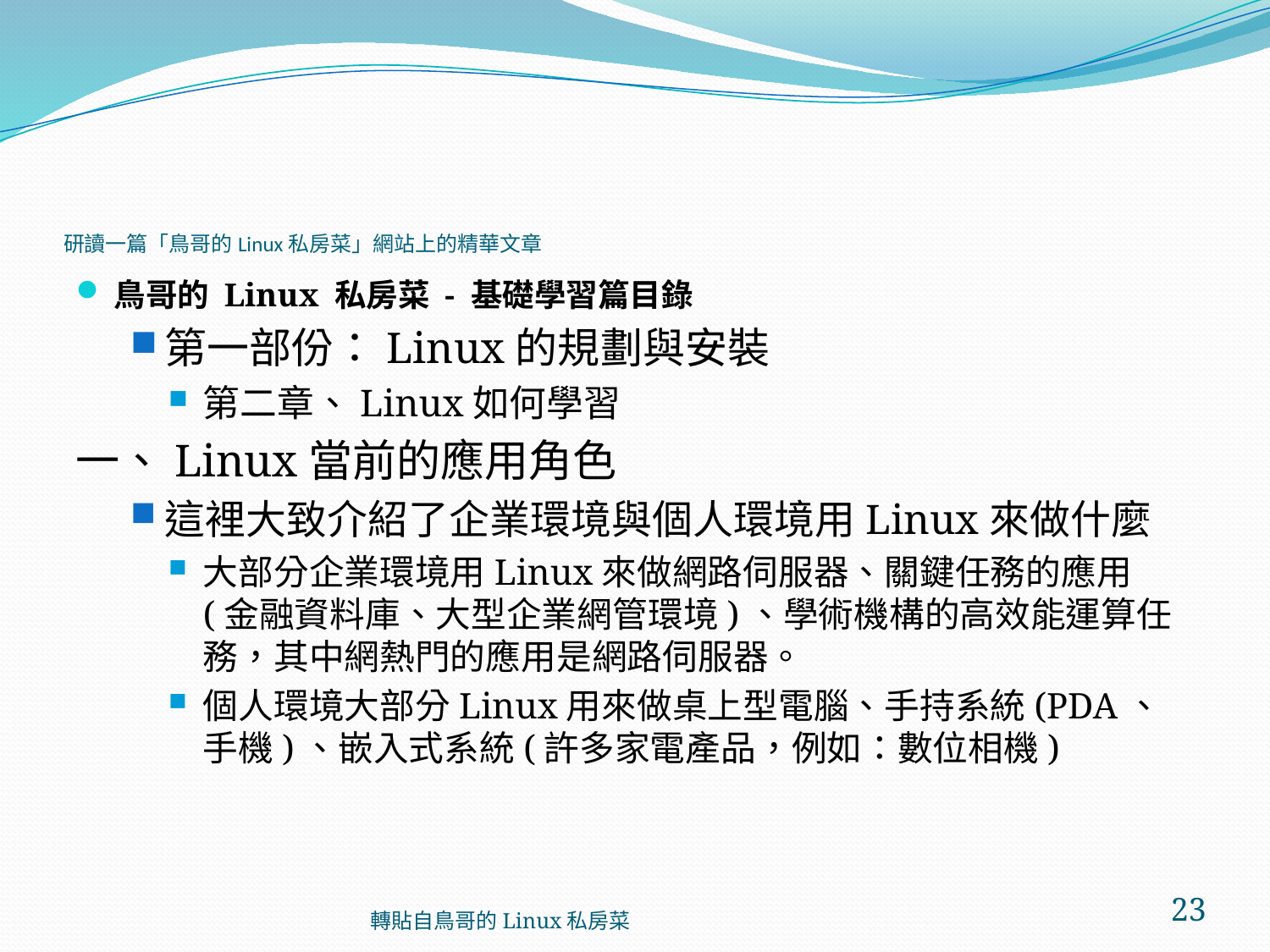

# 研讀一篇「鳥哥的Linux私房菜」網站上的精華文章
鳥哥的 Linux 私房菜 - 基礎學習篇目錄
第一部份：Linux的規劃與安裝
第二章、Linux如何學習
一、Linux當前的應用角色
這裡大致介紹了企業環境與個人環境用Linux來做什麼
大部分企業環境用Linux來做網路伺服器、關鍵任務的應用(金融資料庫、大型企業網管環境)、學術機構的高效能運算任務，其中網熱門的應用是網路伺服器。
個人環境大部分Linux用來做桌上型電腦、手持系統(PDA、手機)、嵌入式系統(許多家電產品，例如：數位相機)

轉貼自鳥哥的Linux私房菜
23